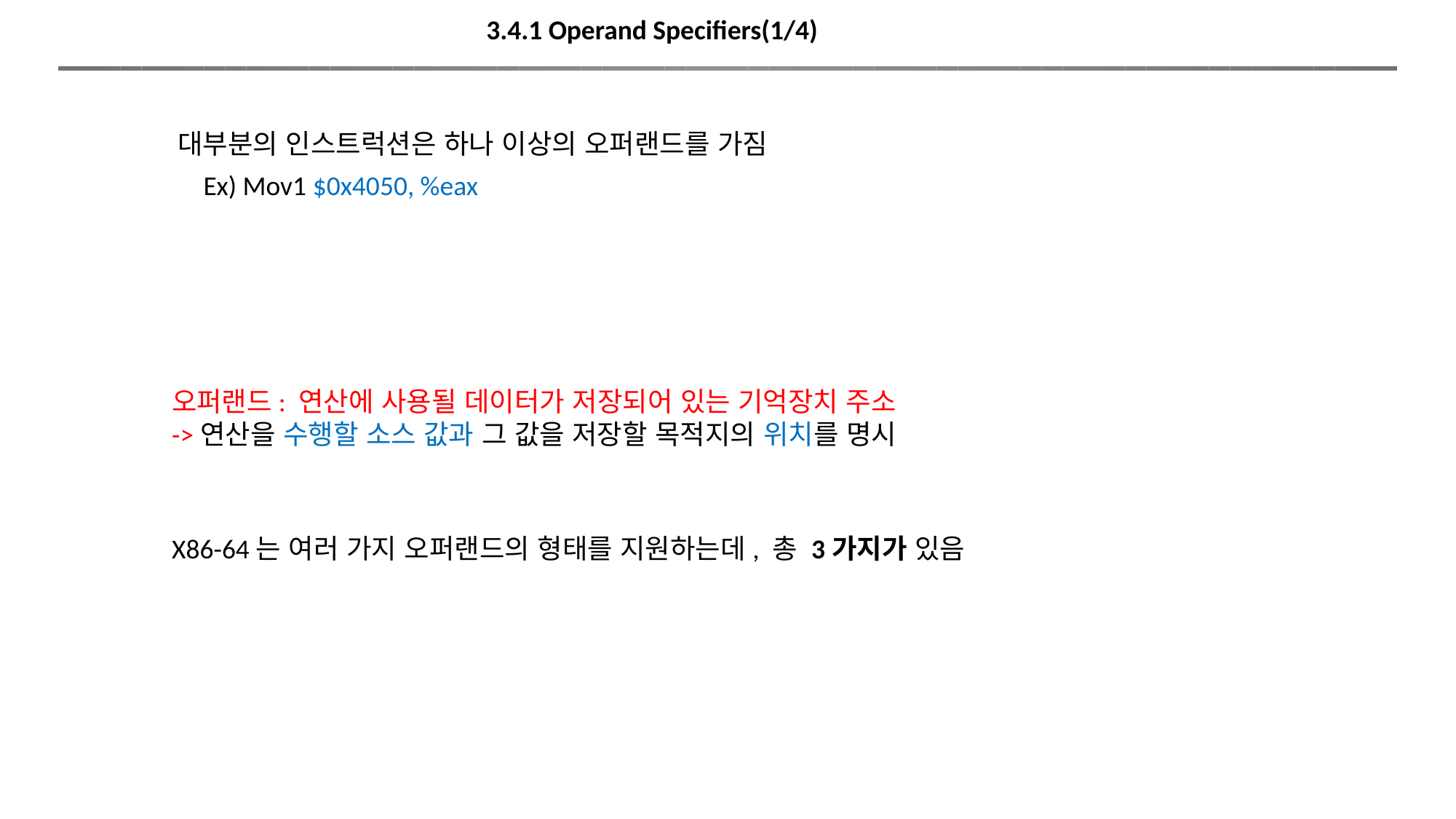

3.4.1 Operand Specifiers(1/4)

대부분의 인스트럭션은 하나 이상의 오퍼랜드를 가짐

Ex) Mov1 $0x4050, %eax
오퍼랜드: 연산에 사용될 데이터가 저장되어 있는 기억장치 주소
->연산을 수행할 소스 값과 그 값을 저장할 목적지의 위치를 명시
X86-64는 여러 가지 오퍼랜드의 형태를 지원하는데, 총 3가지가 있음